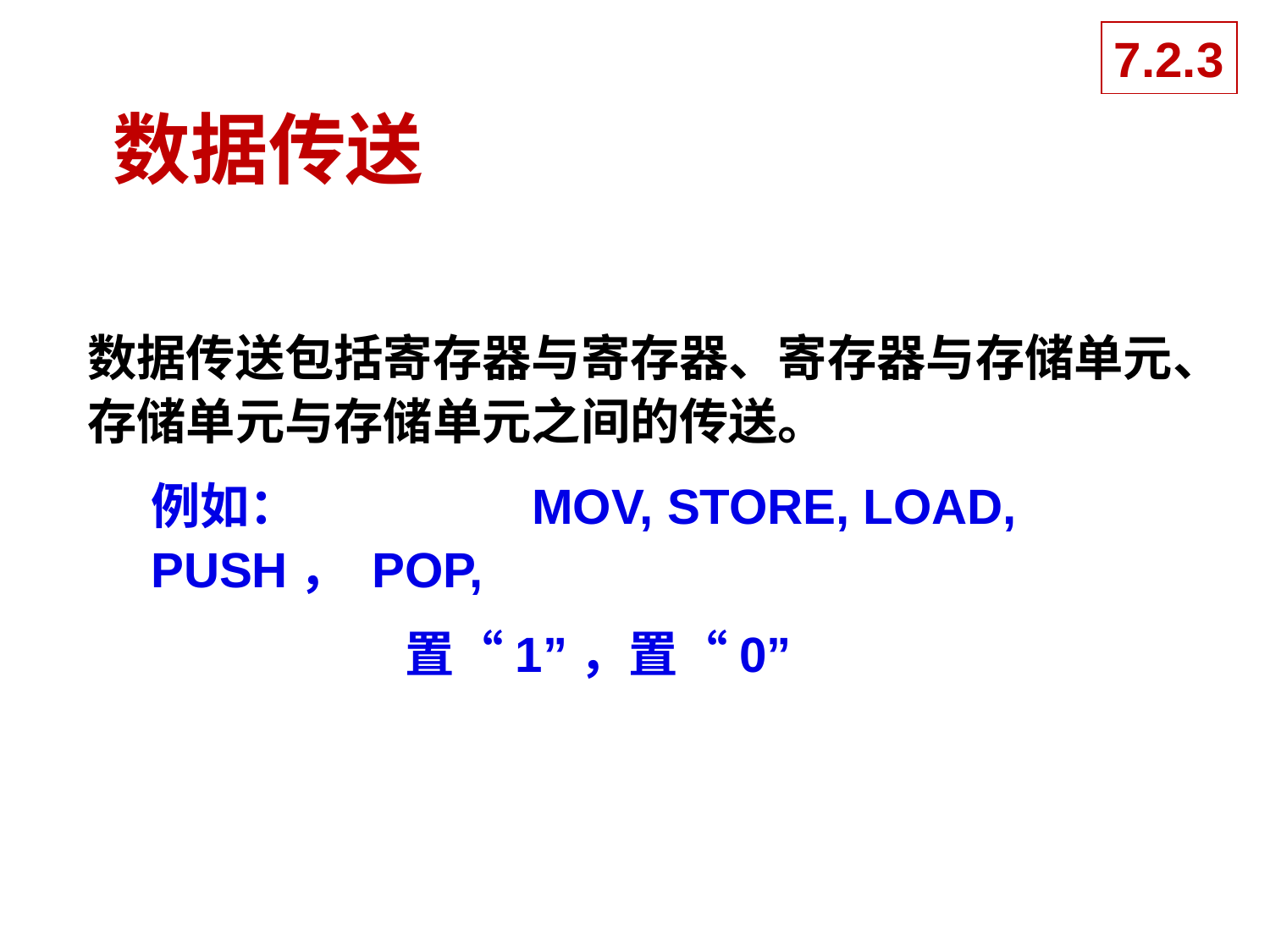

7.2.3
# 数据传送
数据传送包括寄存器与寄存器、寄存器与存储单元、存储单元与存储单元之间的传送。
例如：		MOV, STORE, LOAD, PUSH， POP,
		置“1”，置“0”